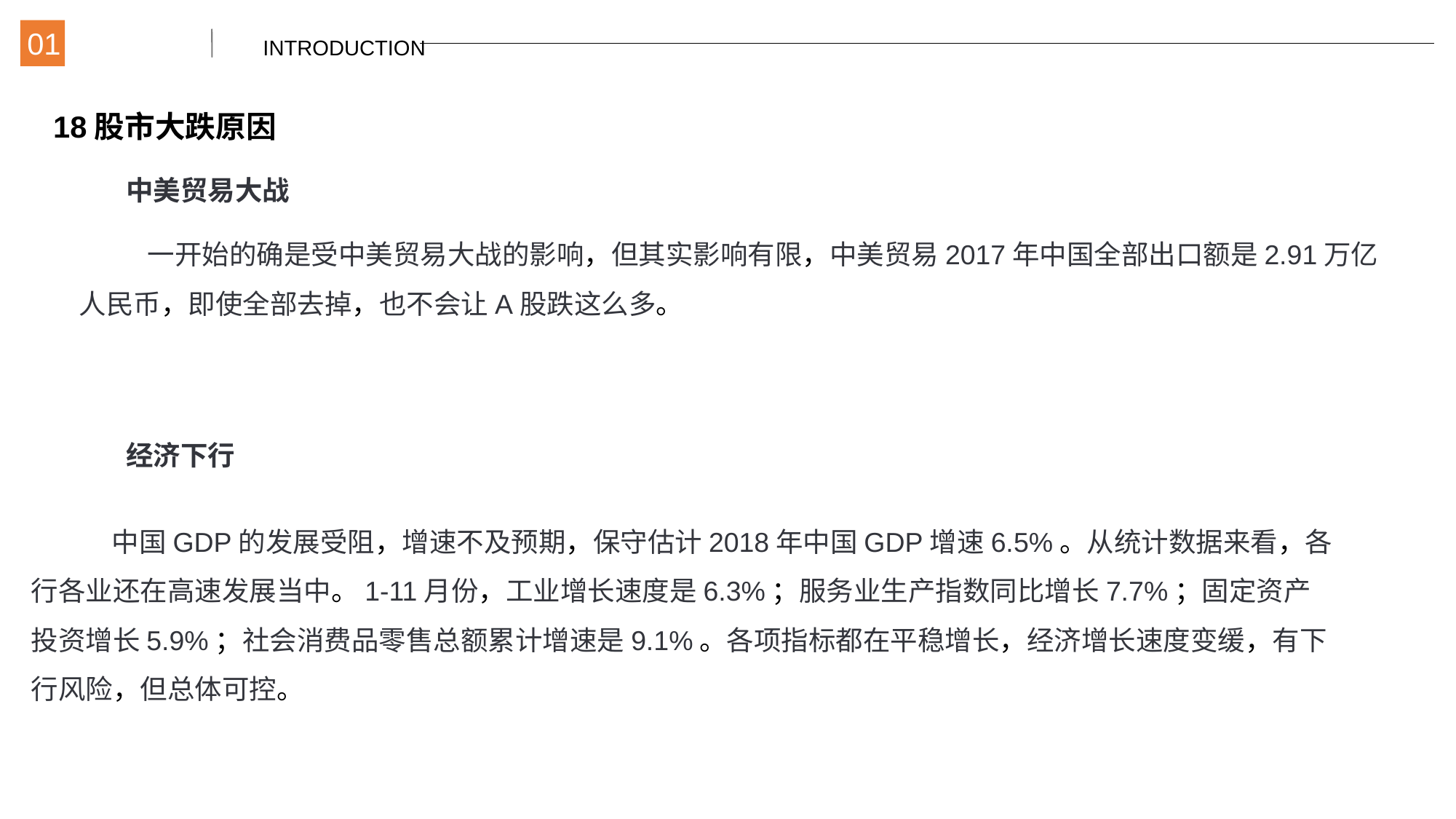

01

 INTRODUCTION
18股市大跌原因
中美贸易大战
          一开始的确是受中美贸易大战的影响，但其实影响有限，中美贸易2017年中国全部出口额是2.91万亿人民币，即使全部去掉，也不会让A股跌这么多。
经济下行
            中国GDP的发展受阻，增速不及预期，保守估计2018年中国GDP增速6.5%。从统计数据来看，各行各业还在高速发展当中。1-11月份，工业增长速度是6.3%；服务业生产指数同比增长7.7%；固定资产投资增长5.9%；社会消费品零售总额累计增速是9.1%。各项指标都在平稳增长，经济增长速度变缓，有下行风险，但总体可控。